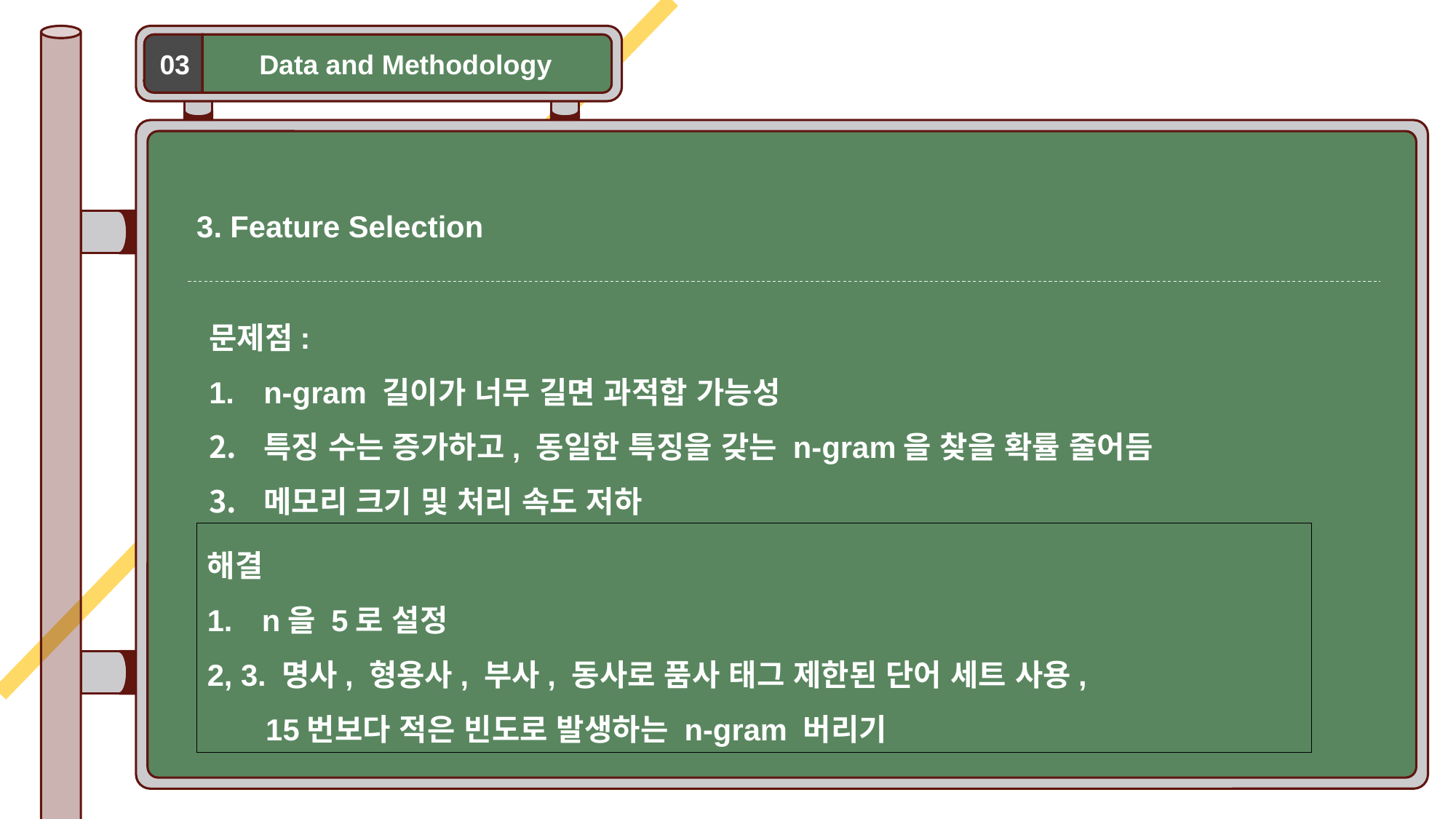

Data and Methodology

03
3. Feature Selection
문제점:
n-gram 길이가 너무 길면 과적합 가능성
특징 수는 증가하고, 동일한 특징을 갖는 n-gram을 찾을 확률 줄어듬
메모리 크기 및 처리 속도 저하
해결
n을 5로 설정
2, 3. 명사, 형용사, 부사, 동사로 품사 태그 제한된 단어 세트 사용,
       15번보다 적은 빈도로 발생하는 n-gram 버리기